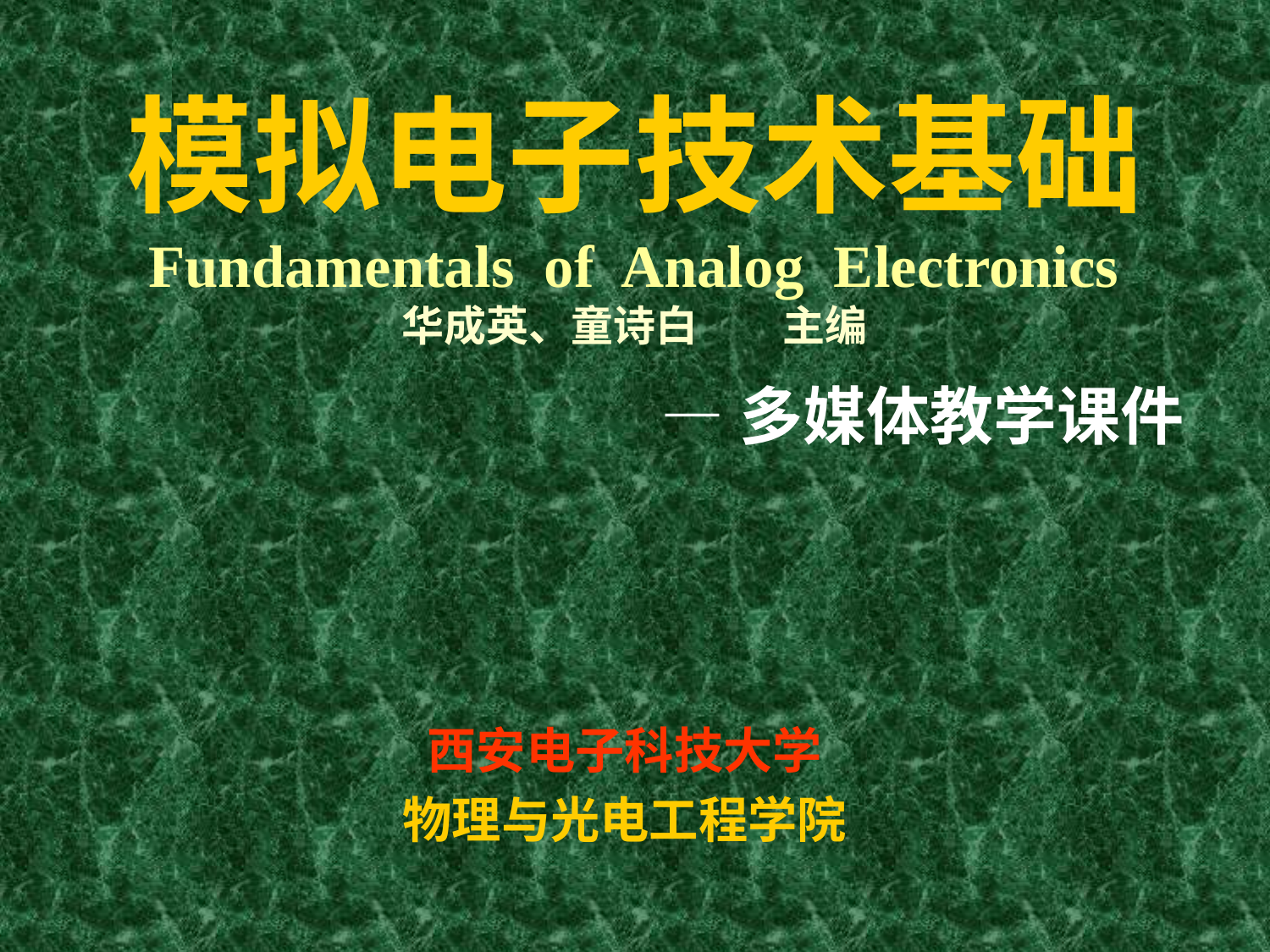

模拟电子技术基础
Fundamentals  of  Analog  Electronics
华成英、童诗白　　主编
—多媒体教学课件
西安电子科技大学
物理与光电工程学院